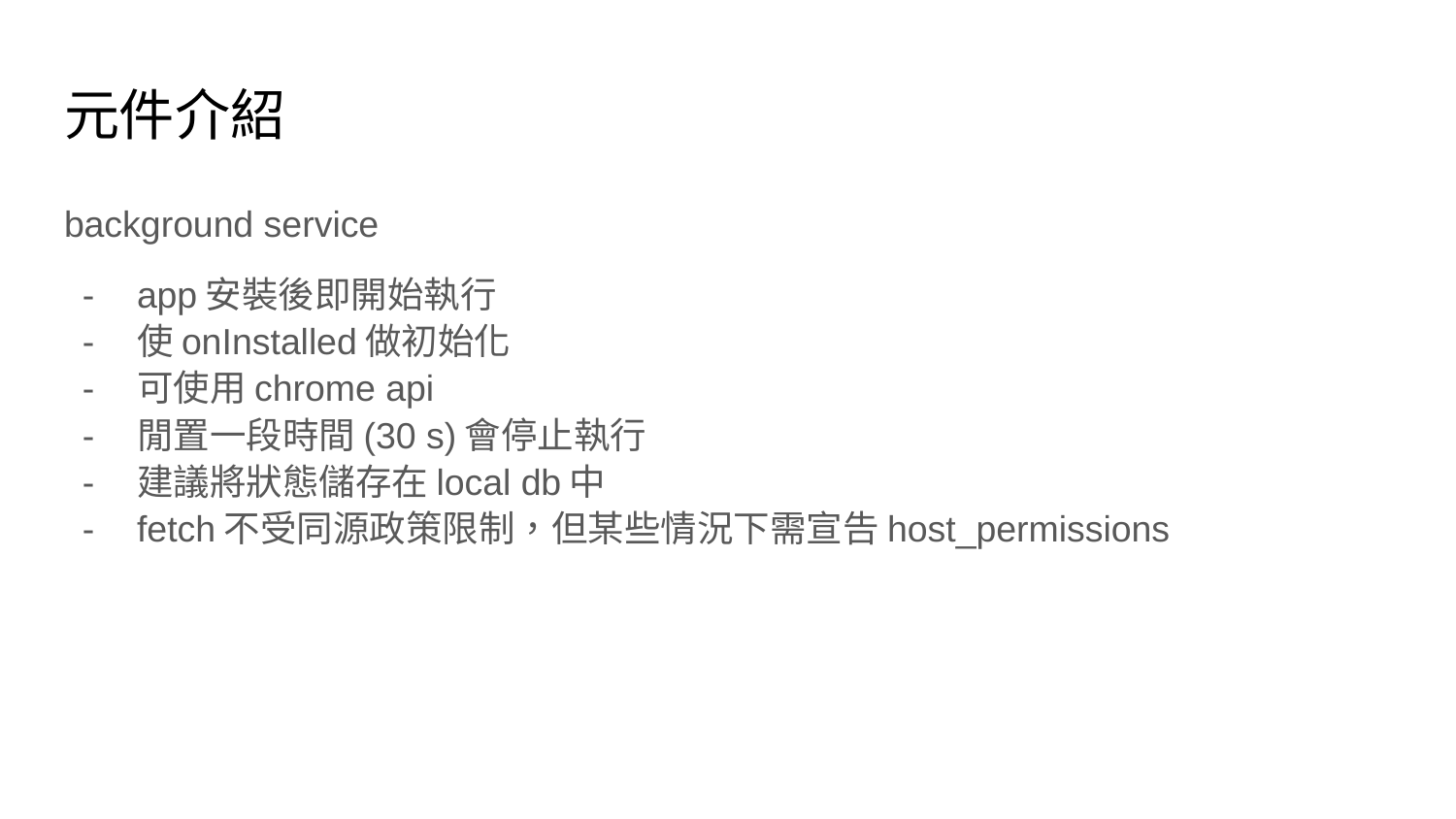

# 元件介紹
background service
app安裝後即開始執行
使onInstalled做初始化
可使用chrome api
閒置一段時間(30 s)會停止執行
建議將狀態儲存在local db中
fetch不受同源政策限制，但某些情況下需宣告host_permissions